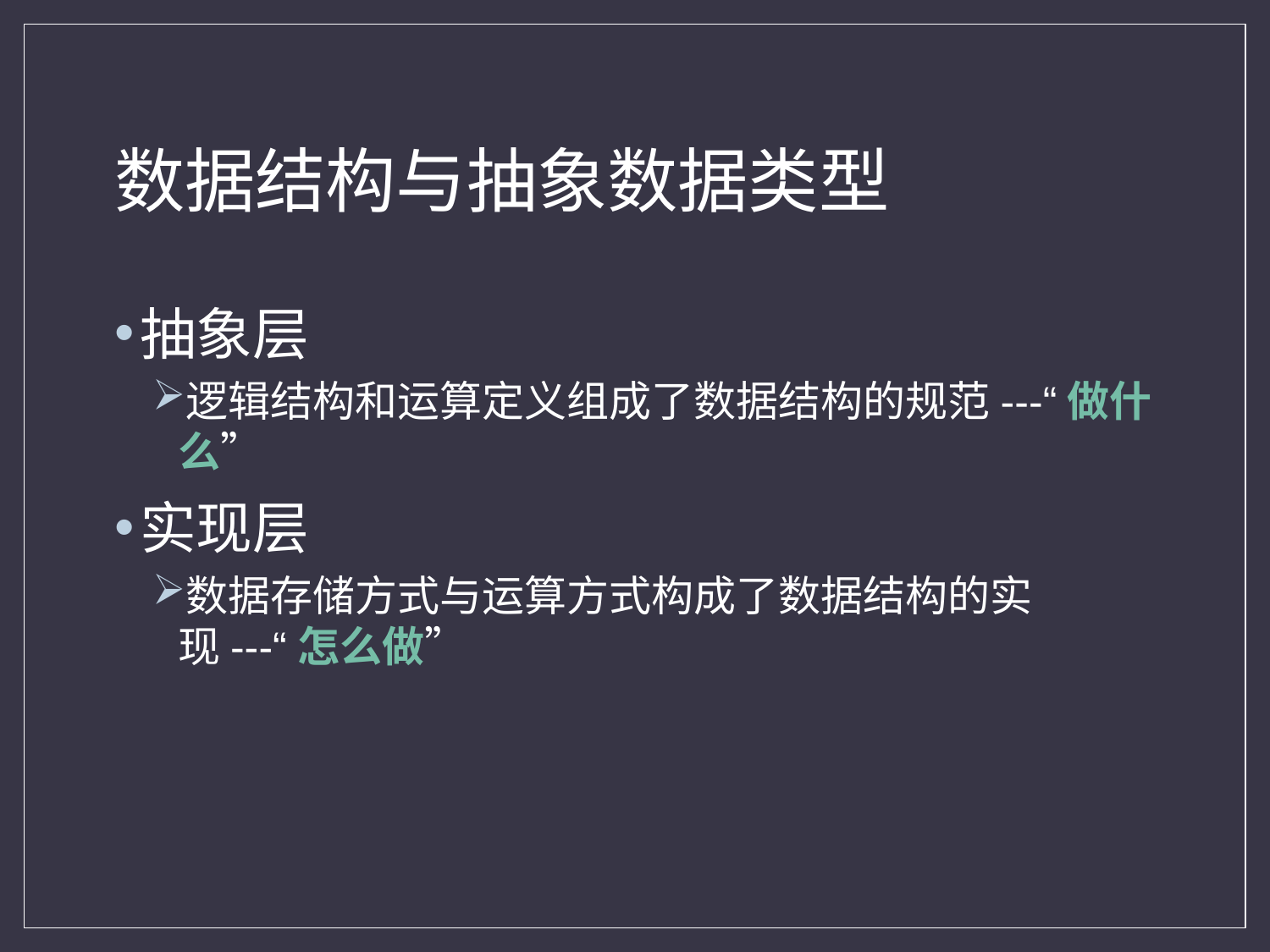

# 数据结构与抽象数据类型
抽象层
逻辑结构和运算定义组成了数据结构的规范---“做什么”
实现层
数据存储方式与运算方式构成了数据结构的实现---“怎么做”